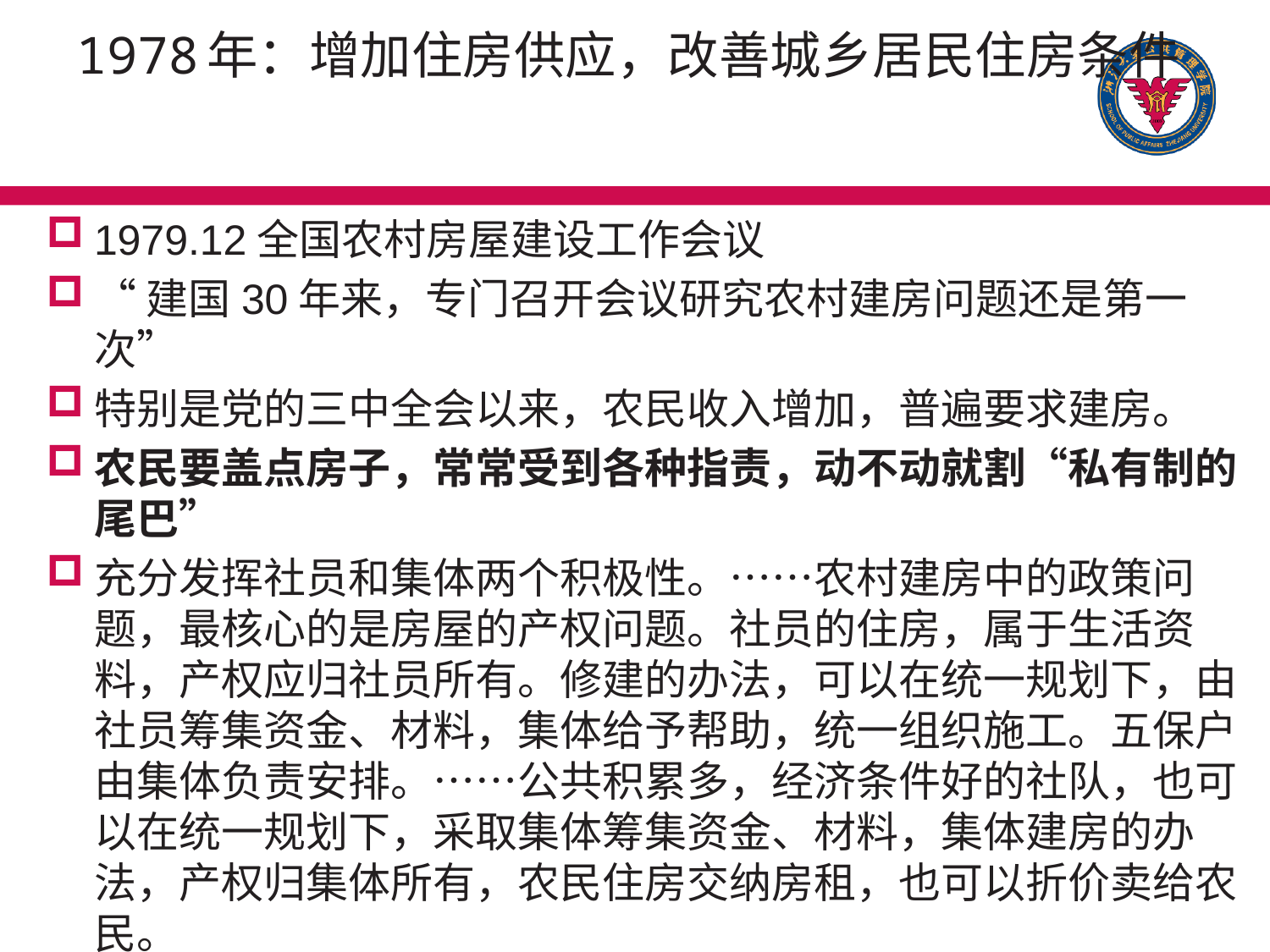

# 1978年：增加住房供应，改善城乡居民住房条件
1979.12全国农村房屋建设工作会议
“建国30年来，专门召开会议研究农村建房问题还是第一次”
特别是党的三中全会以来，农民收入增加，普遍要求建房。
农民要盖点房子，常常受到各种指责，动不动就割“私有制的尾巴”
充分发挥社员和集体两个积极性。……农村建房中的政策问题，最核心的是房屋的产权问题。社员的住房，属于生活资料，产权应归社员所有。修建的办法，可以在统一规划下，由社员筹集资金、材料，集体给予帮助，统一组织施工。五保户由集体负责安排。……公共积累多，经济条件好的社队，也可以在统一规划下，采取集体筹集资金、材料，集体建房的办法，产权归集体所有，农民住房交纳房租，也可以折价卖给农民。
要高度重视节约用地，切实防止乱占耕地。